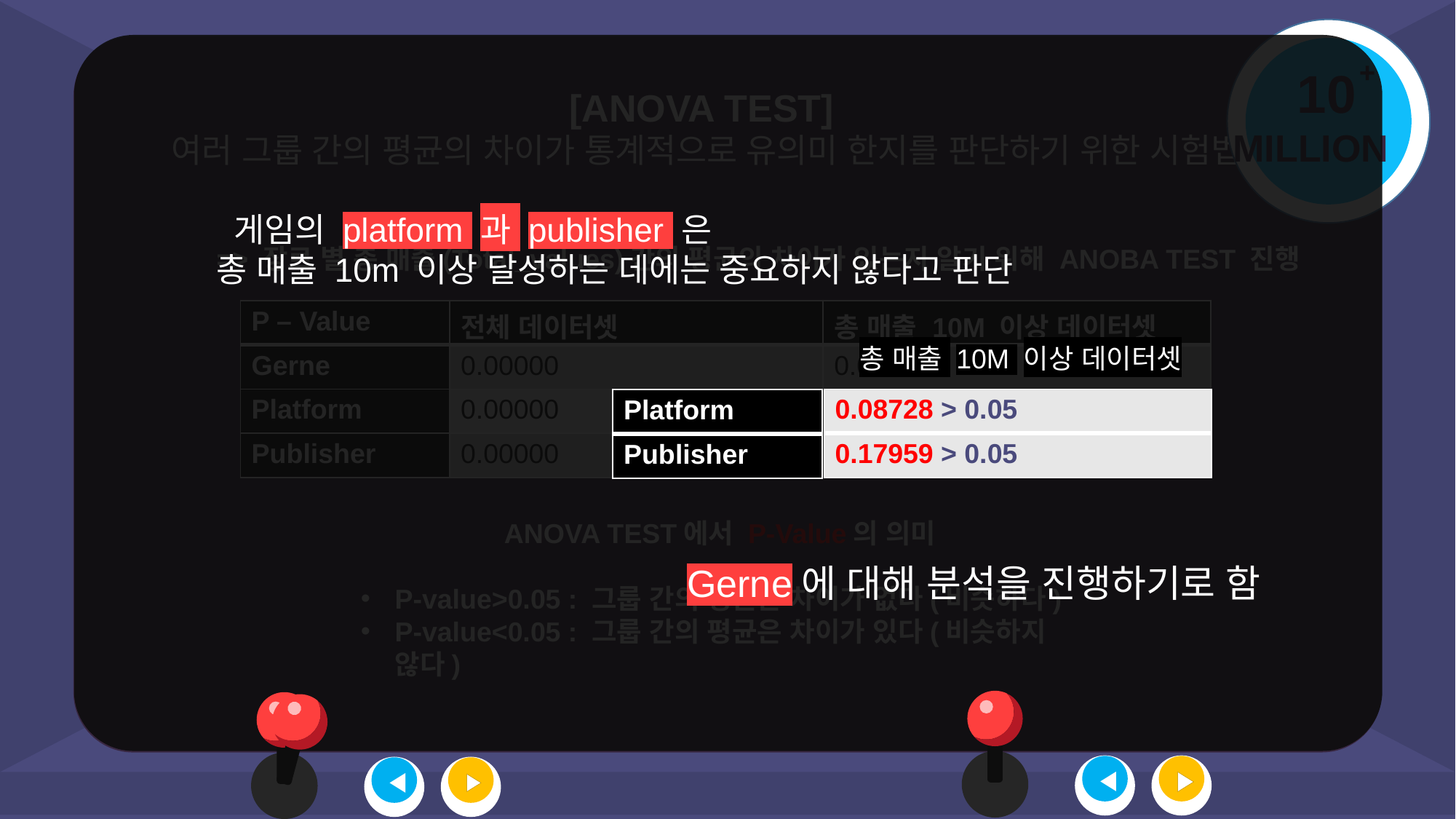

+
10
MILLION

[ANOVA TEST]
여러 그룹 간의 평균의 차이가 통계적으로 유의미 한지를 판단하기 위한 시험법
 게임의 platform 과 publisher 은
총 매출 10m 이상 달성하는 데에는 중요하지 않다고 판단

=> 장르 별 총 매출(Total_values)간의 평균의 차이가 있는지 알기 위해 ANOBA TEST 진행
| P – Value | 전체 데이터셋 | 총 매출 10M 이상 데이터셋 |
| --- | --- | --- |
| Gerne | 0.00000 | 0.01748 |
| Platform | 0.00000 | 0.08728 |
| Publisher | 0.00000 | 0.17959 |
총 매출 10M 이상 데이터셋
| 0.08728 > 0.05 |
| --- |
| 0.17959 > 0.05 |
| Platform |
| --- |
| Publisher |
ANOVA TEST에서 P-Value의 의미

P-value>0.05 : 그룹 간의 평균은 차이가 없다(비슷하다)
P-value<0.05 : 그룹 간의 평균은 차이가 있다(비슷하지 않다)

Gerne에 대해 분석을 진행하기로 함

◀
▶

◀
▶